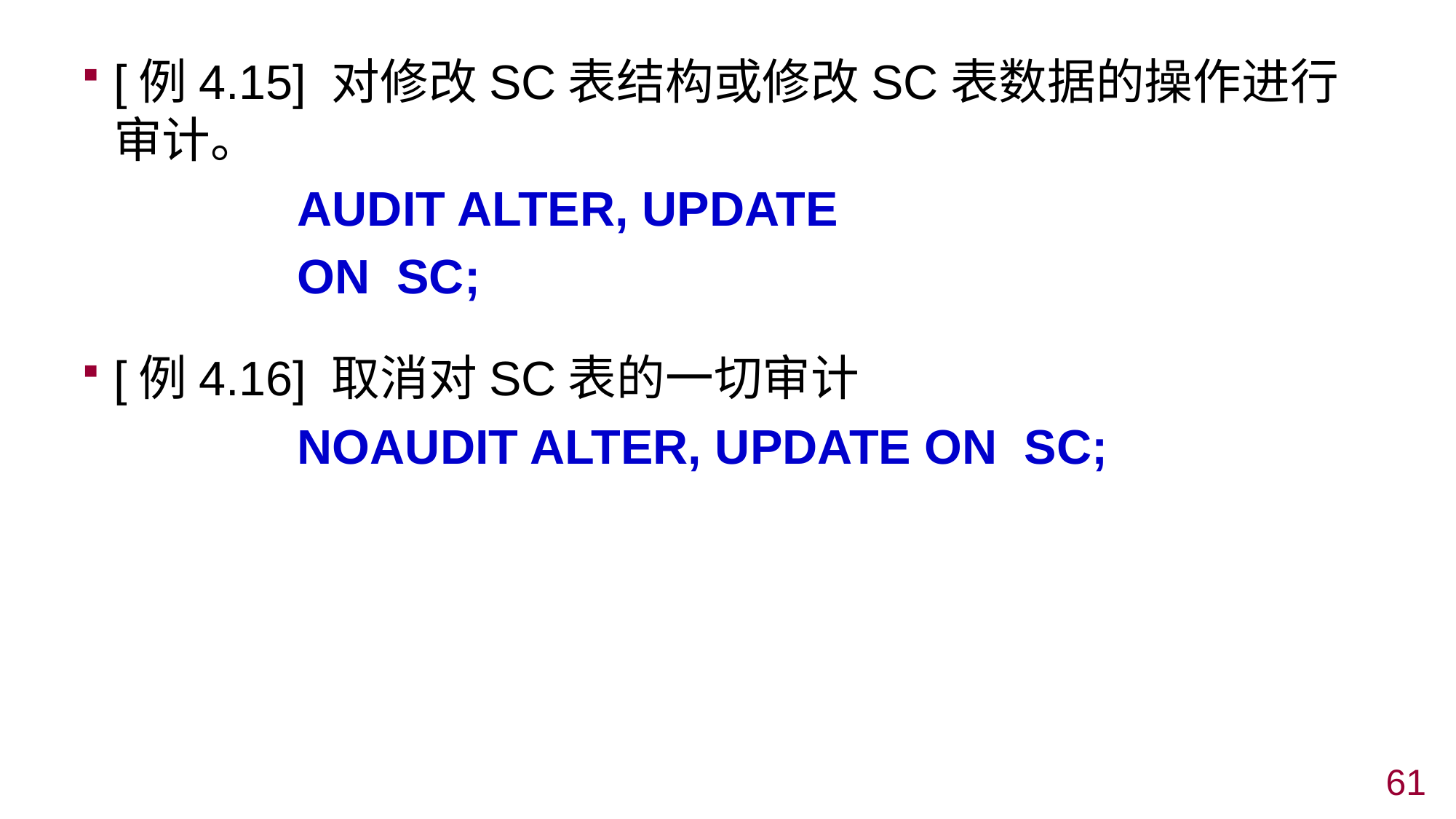

[例4.15] 对修改SC表结构或修改SC表数据的操作进行审计。
                AUDIT ALTER, UPDATE
                ON  SC;

[例4.16] 取消对SC表的一切审计
                NOAUDIT ALTER, UPDATE ON  SC;

61